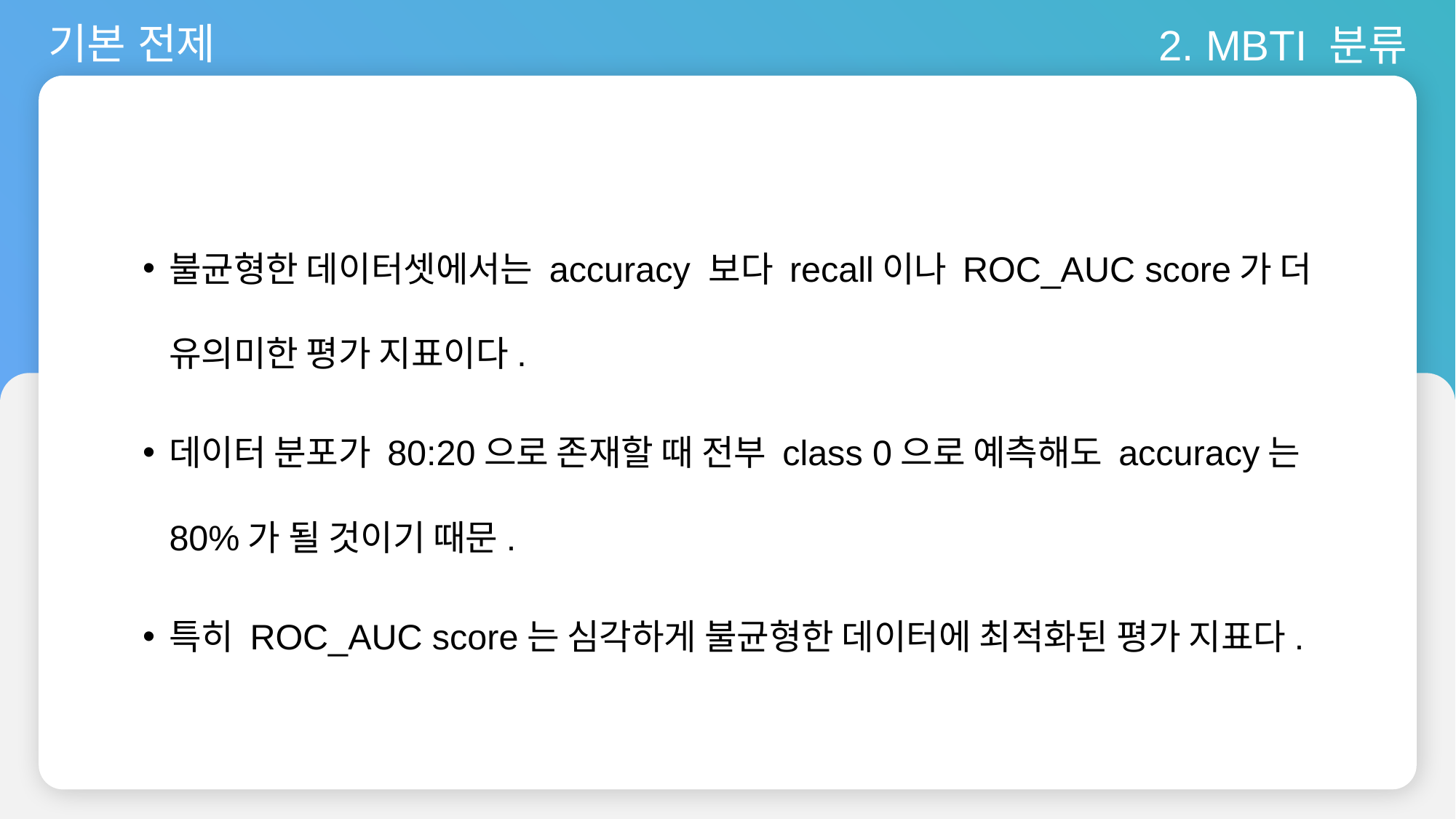

기본 전제
2. MBTI 분류

불균형한 데이터셋에서는 accuracy 보다 recall이나 ROC_AUC score가 더
유의미한 평가 지표이다.
데이터 분포가 80:20으로 존재할 때 전부 class 0으로 예측해도 accuracy는 80%가 될 것이기 때문.
특히 ROC_AUC score는 심각하게 불균형한 데이터에 최적화된 평가 지표다.